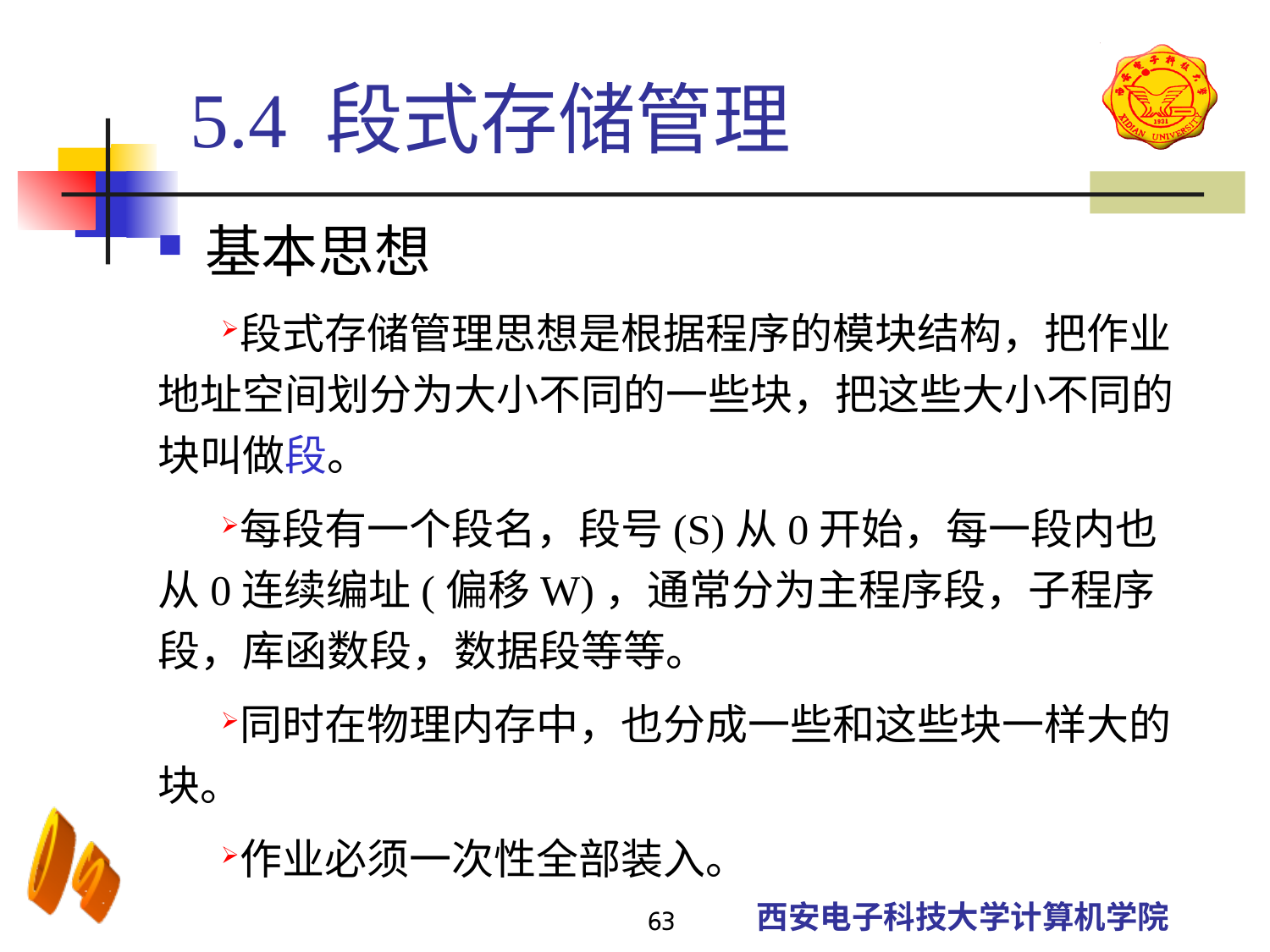

5.4 段式存储管理
基本思想
段式存储管理思想是根据程序的模块结构，把作业地址空间划分为大小不同的一些块，把这些大小不同的块叫做段。
每段有一个段名，段号(S)从0开始，每一段内也从0连续编址(偏移W)，通常分为主程序段，子程序段，库函数段，数据段等等。
同时在物理内存中，也分成一些和这些块一样大的块。
作业必须一次性全部装入。
63